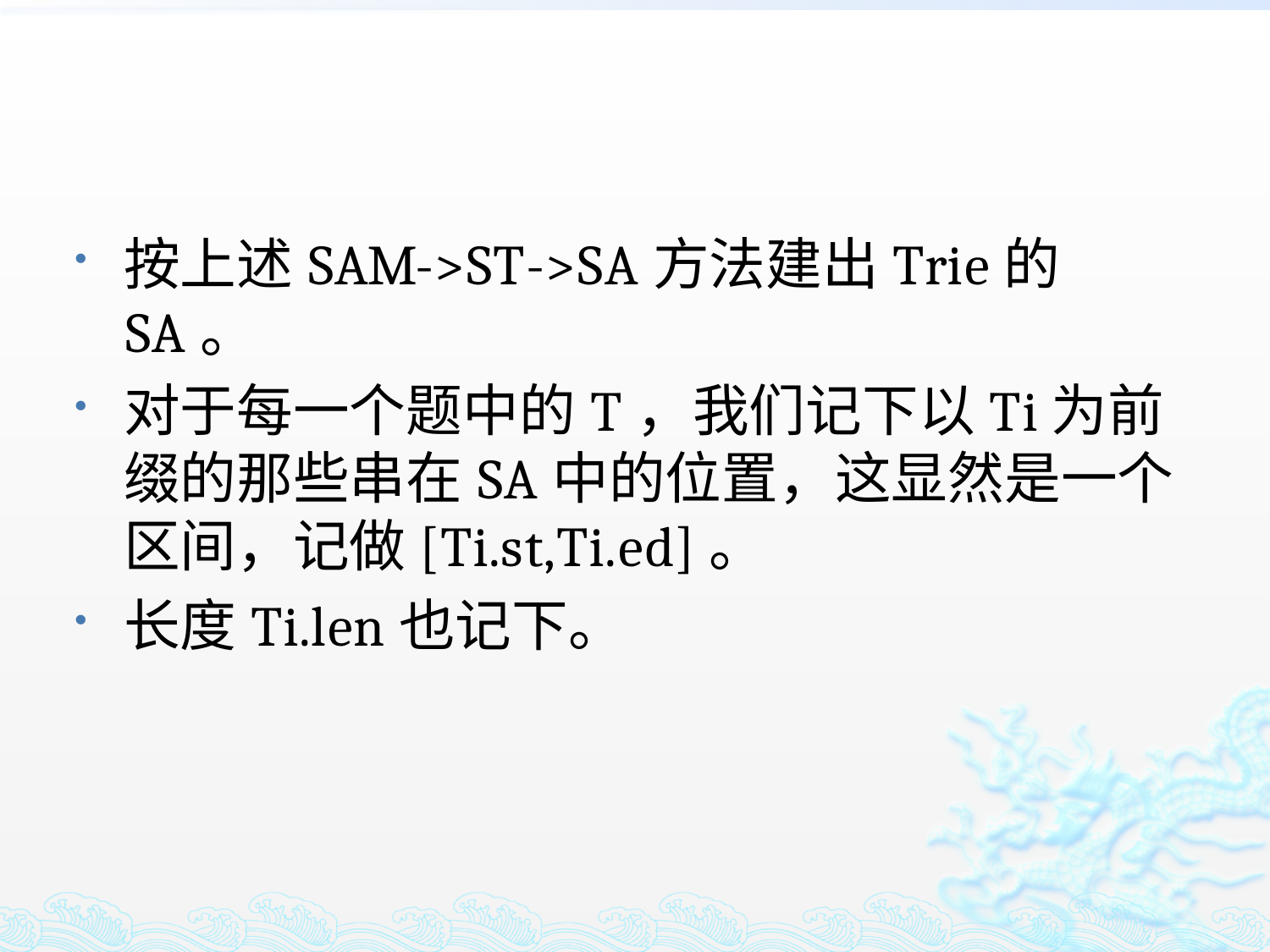

#
按上述SAM->ST->SA方法建出Trie的SA。
对于每一个题中的T，我们记下以Ti为前缀的那些串在SA中的位置，这显然是一个区间，记做[Ti.st,Ti.ed]。
长度Ti.len也记下。